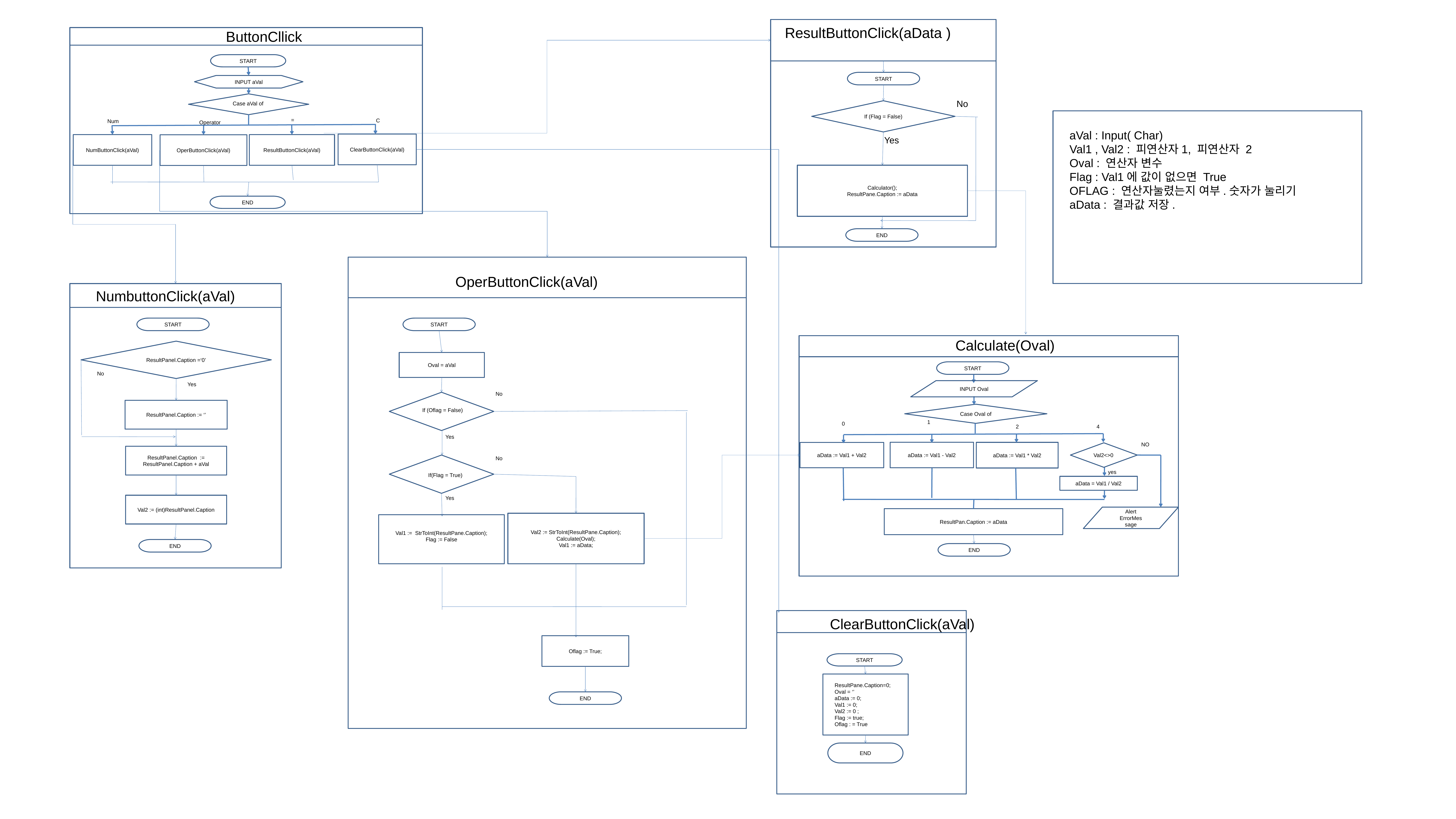

ResultButtonClick(aData )
START
If (Flag = False)
Calculator();
ResultPane.Caption := aData
END
No
Yes
ButtonCllick

START
INPUT aVal

=
C
Num
Operator
ClearButtonClick(aVal)
ResultButtonClick(aVal)
OperButtonClick(aVal)
NumButtonClick(aVal)
END
Case aVal of
aVal : Input( Char)
Val1 , Val2 : 피연산자1, 피연산자 2
Oval : 연산자 변수
Flag : Val1에 값이 없으면 True
OFLAG : 연산자눌렸는지 여부.숫자가 눌리기
aData : 결과값 저장.

OperButtonClick(aVal)
START
Oval = aVal
No

Yes
No

Yes
Val2 := StrToInt(ResultPane.Caption);
Calculate(Oval);
Val1 := aData;
Val1 :=  StrToInt(ResultPane.Caption);
Flag := False

Oflag := True;
END

NumbuttonClick(aVal)
START
ResultPanel.Caption =‘0’
No
Yes
ResultPanel.Caption := ‘’
ResultPanel.Caption  :=
ResultPanel.Caption + aVal
Val2 := (int)ResultPanel.Caption
END
Calculate(Oval)

START
INPUT Oval
Case Oval of
1
0
2
4
aData := Val1 * Val2
aData := Val1 - Val2
aData := Val1 + Val2
NO

yes
aData = Val1 / Val2
Alert ErrorMessage
ResultPan.Caption := aData
END
If (Oflag = False)
Val2<>0
If(Flag = True)

ClearButtonClick(aVal)
START
ResultPane.Caption=0;
Oval = ‘’
aData := 0;
Val1 := 0;
Val2 := 0 ;
Flag := true;
Oflag : = True
END